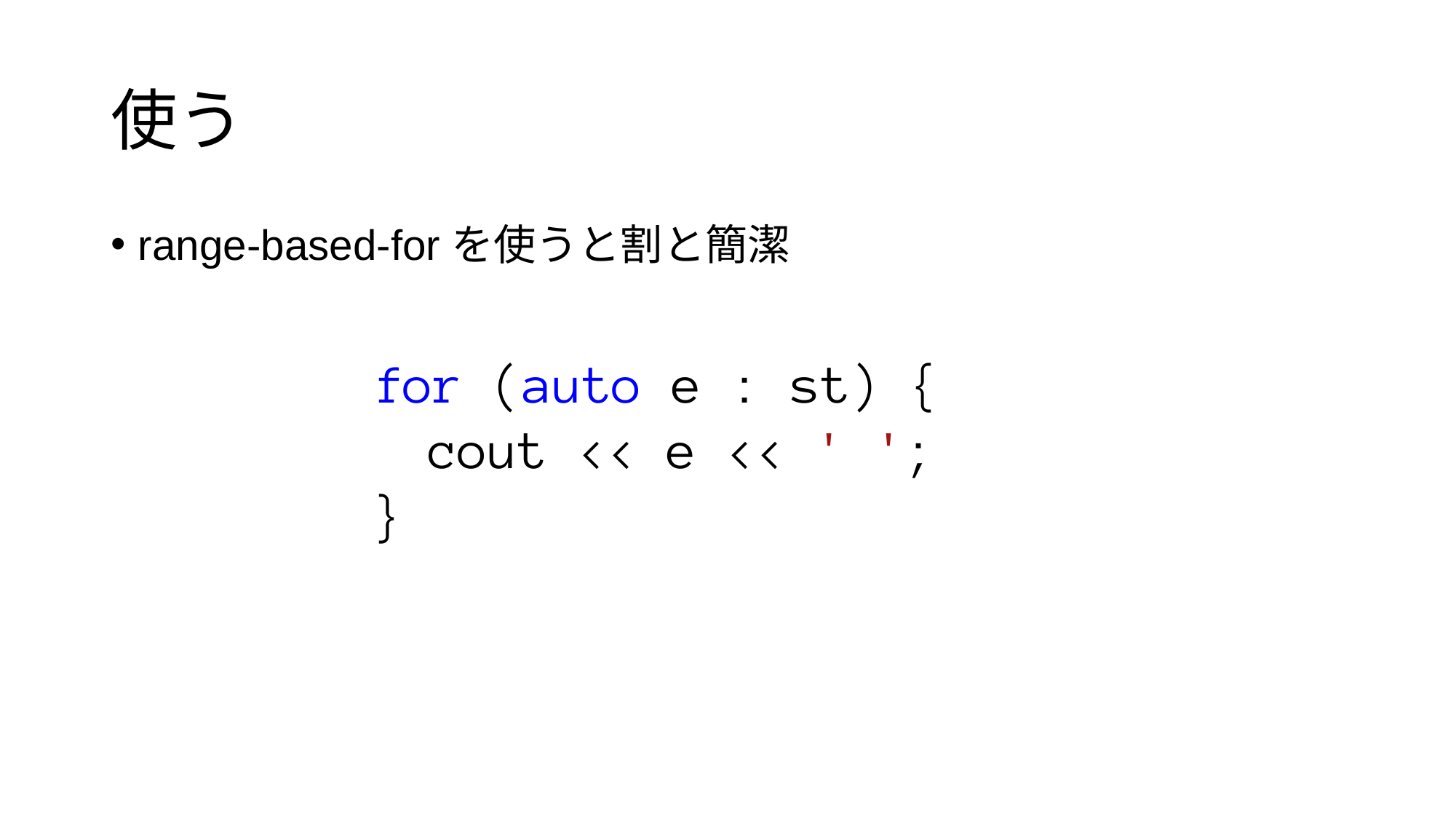

# 使う
range-based-forを使うと割と簡潔
for (auto e : st) {
cout << e << ' ';
}